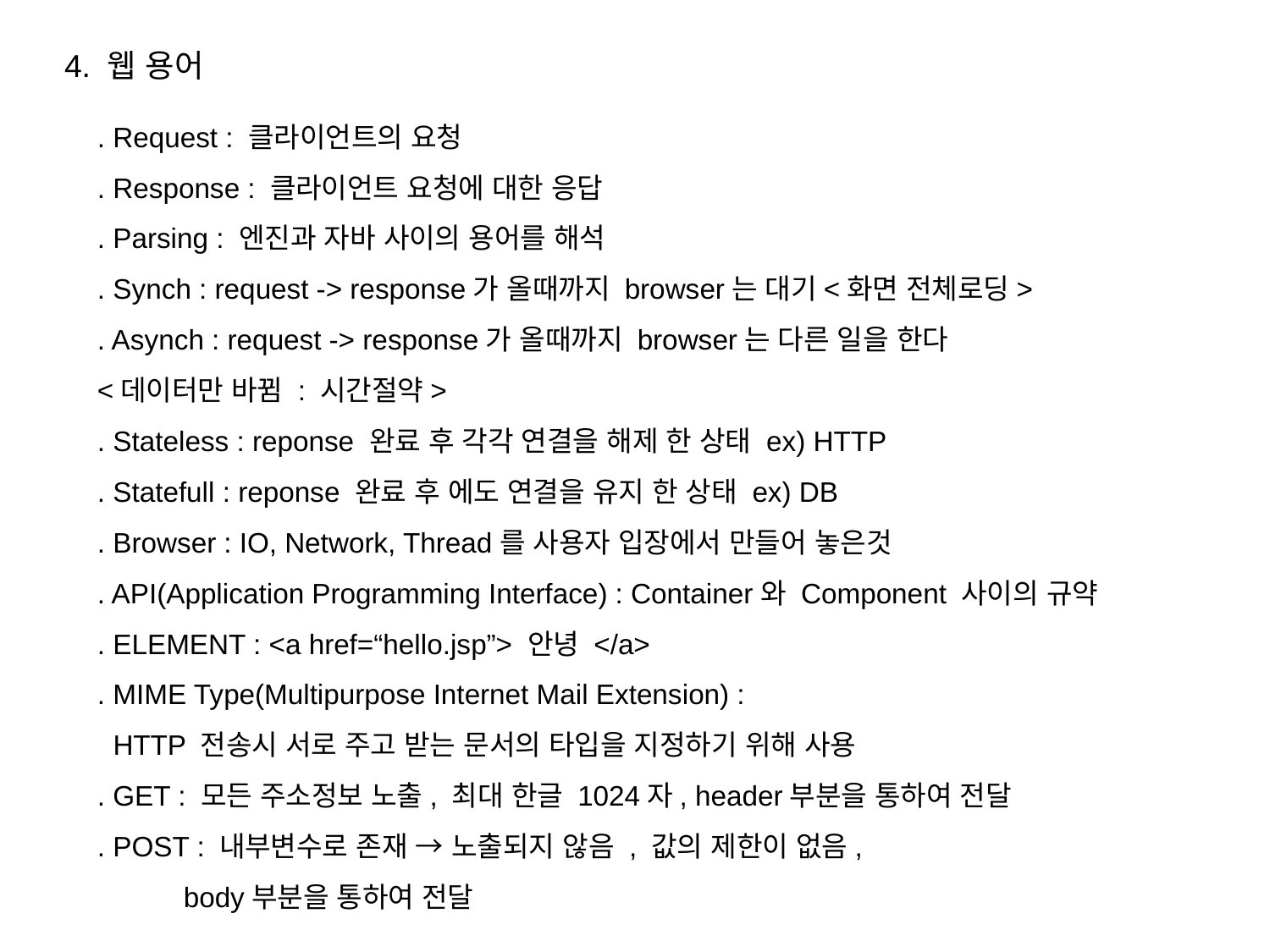

4. 웹 용어
. Request : 클라이언트의 요청
. Response : 클라이언트 요청에 대한 응답
. Parsing : 엔진과 자바 사이의 용어를 해석
. Synch : request -> response가 올때까지 browser는 대기<화면 전체로딩>
. Asynch : request -> response가 올때까지 browser는 다른 일을 한다
<데이터만 바뀜 : 시간절약>
. Stateless : reponse 완료 후 각각 연결을 해제 한 상태 ex) HTTP
. Statefull : reponse 완료 후 에도 연결을 유지 한 상태 ex) DB
. Browser : IO, Network, Thread를 사용자 입장에서 만들어 놓은것
. API(Application Programming Interface) : Container와 Component 사이의 규약
. ELEMENT : <a href=“hello.jsp”> 안녕 </a>
. MIME Type(Multipurpose Internet Mail Extension) :
  HTTP 전송시 서로 주고 받는 문서의 타입을 지정하기 위해 사용
. GET : 모든 주소정보 노출, 최대 한글 1024자, header부분을 통하여 전달
. POST : 내부변수로 존재 → 노출되지 않음 , 값의 제한이 없음,
           body부분을 통하여 전달